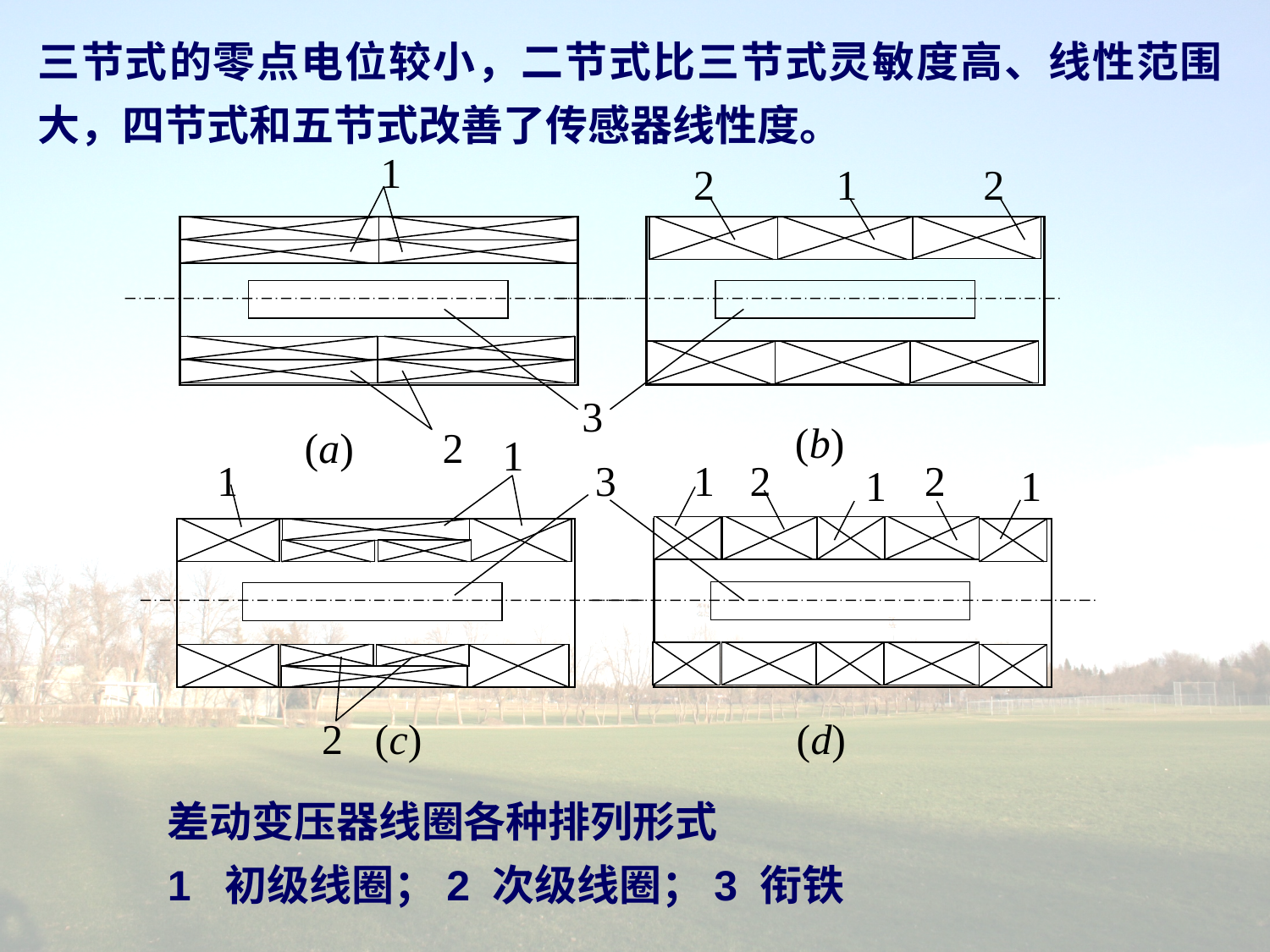

三节式的零点电位较小，二节式比三节式灵敏度高、线性范围大，四节式和五节式改善了传感器线性度。
1
2
1
2

3
(b)
(a)
2
1
1
3
1
2
2
1
1

2
(c)
(d)
差动变压器线圈各种排列形式
1  初级线圈；2 次级线圈；3 衔铁